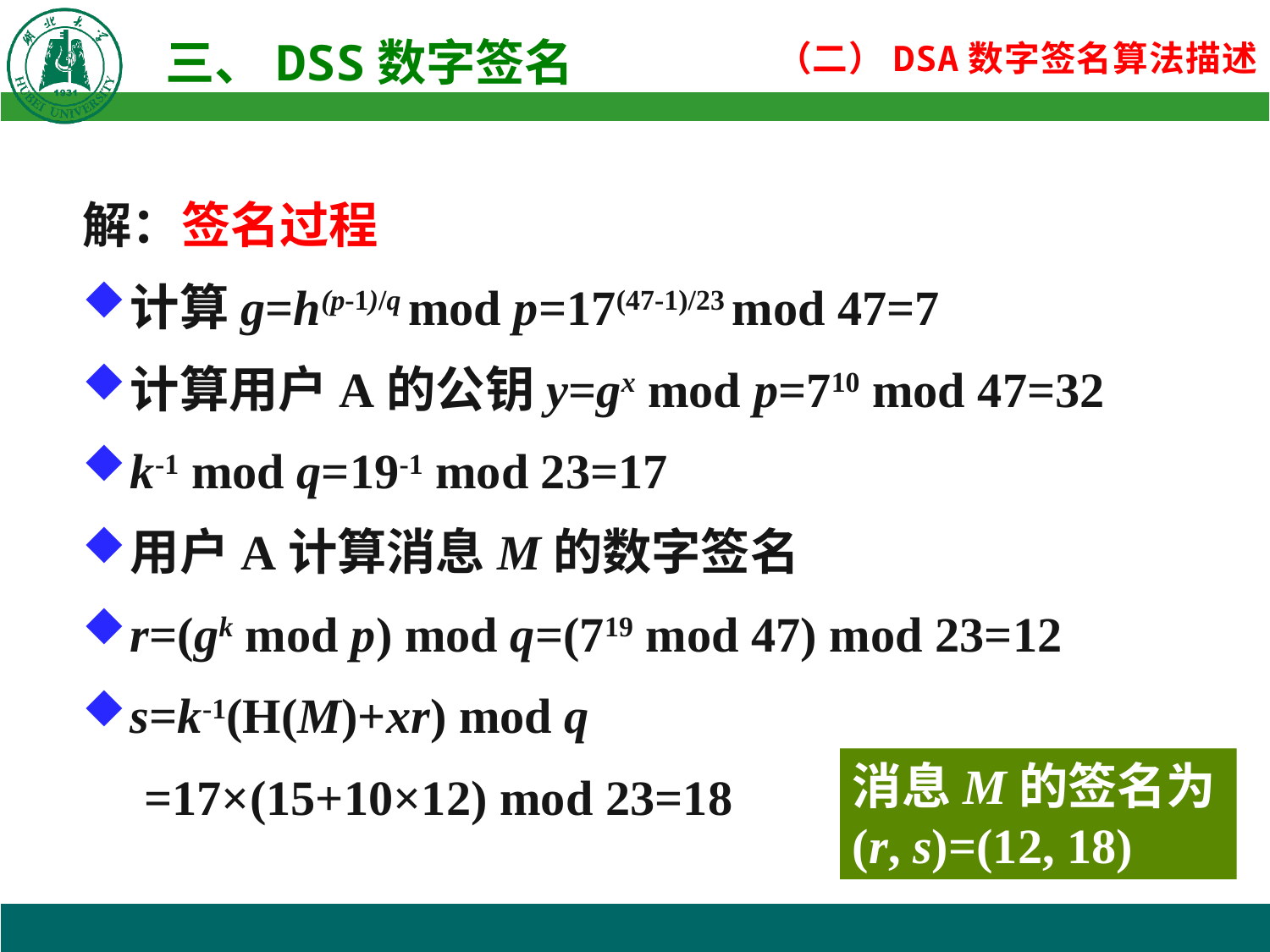

解：签名过程
计算g=h(p-1)/q mod p=17(47-1)/23 mod 47=7
计算用户A的公钥y=gx mod p=710 mod 47=32
k-1 mod q=19-1 mod 23=17
用户A计算消息M的数字签名
r=(gk mod p) mod q=(719 mod 47) mod 23=12
s=k-1(H(M)+xr) mod q
     =17×(15+10×12) mod 23=18

消息M的签名为
(r, s)=(12, 18)